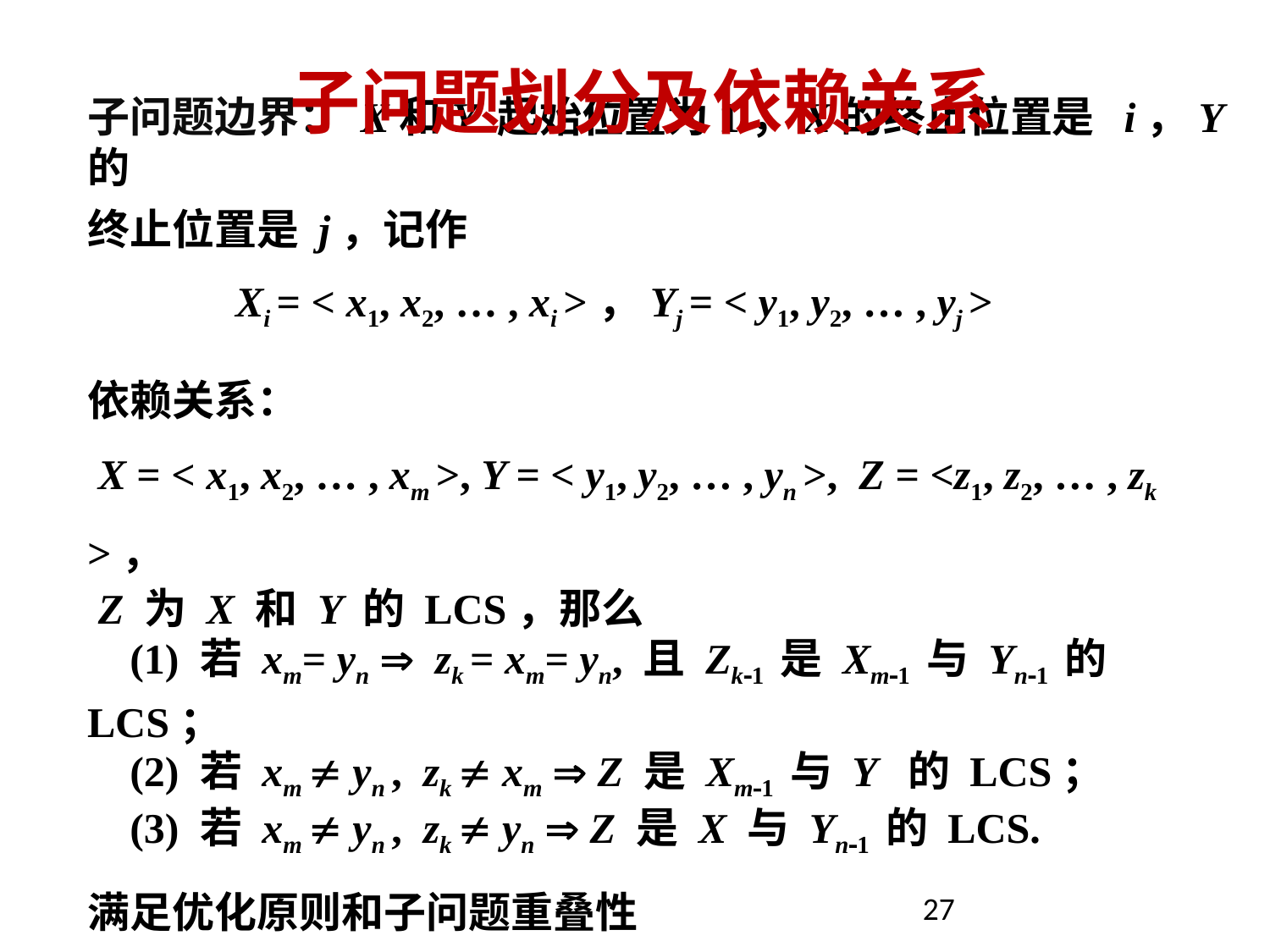

# 子问题划分及依赖关系
子问题边界： X和Y 起始位置为1，X的终止位置是  i，Y 的
终止位置是 j，记作
              Xi = < x1, x2, … , xi >，Yj = < y1, y2, … , yj >
依赖关系：
 X = < x1, x2, … , xm >, Y = < y1, y2, … , yn >,  Z = <z1, z2, … , zk >，
 Z 为 X 和 Y 的 LCS，那么
    (1) 若 xm= yn ⇒  zk = xm= yn, 且 Zk−1 是 Xm−1 与 Yn−1 的 LCS；
    (2) 若 xm ≠ yn ,  zk ≠ xm ⇒ Z 是 Xm−1 与 Y  的 LCS；
    (3) 若 xm ≠ yn ,  zk ≠ yn ⇒ Z 是 X 与 Yn−1 的 LCS.
满足优化原则和子问题重叠性
27